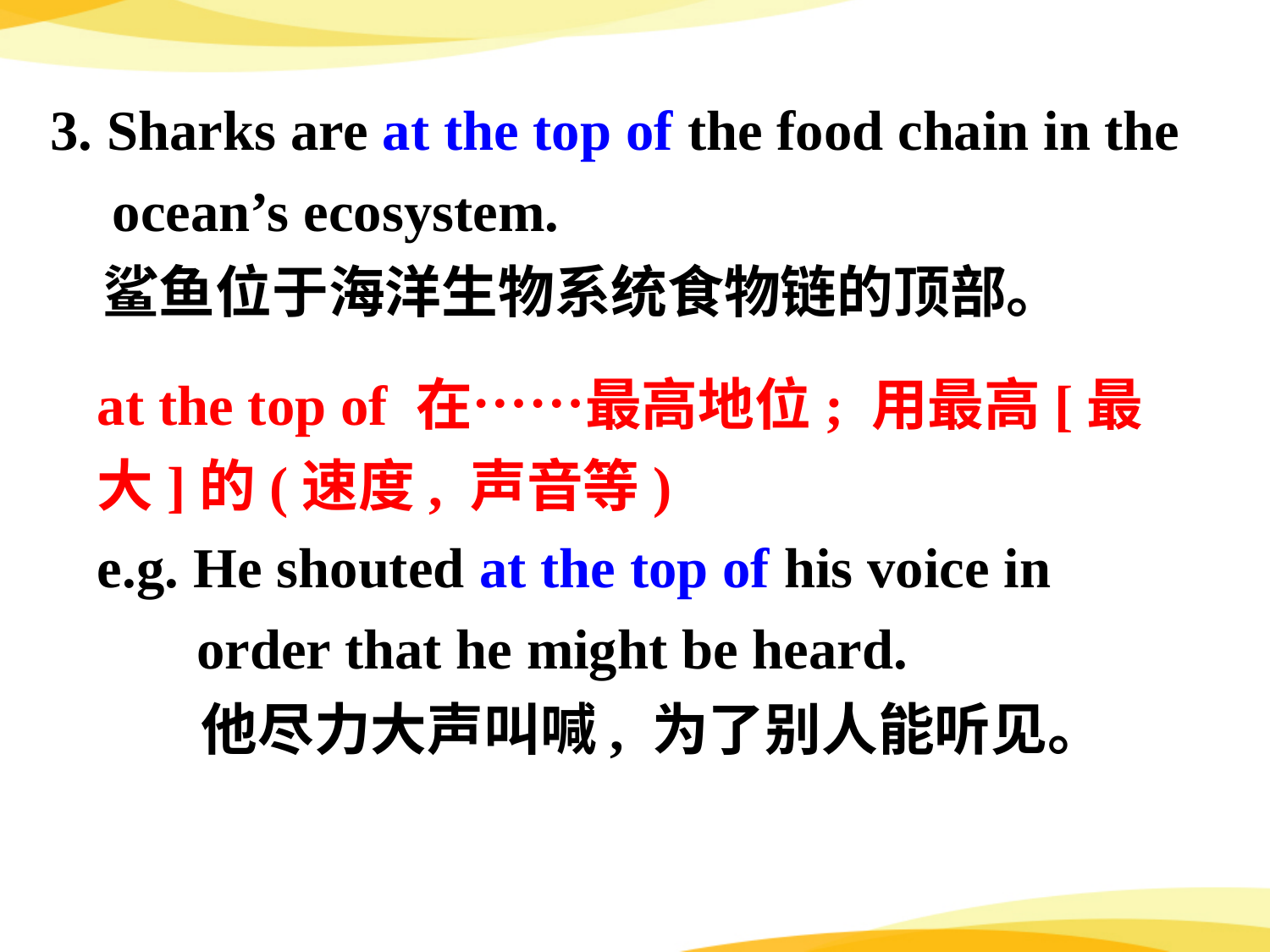

3. Sharks are at the top of the food chain in the ocean’s ecosystem.
   鲨鱼位于海洋生物系统食物链的顶部。
at the top of 在……最高地位; 用最高[最大]的(速度, 声音等)
e.g. He shouted at the top of his voice in
       order that he might be heard.
       他尽力大声叫喊, 为了别人能听见。